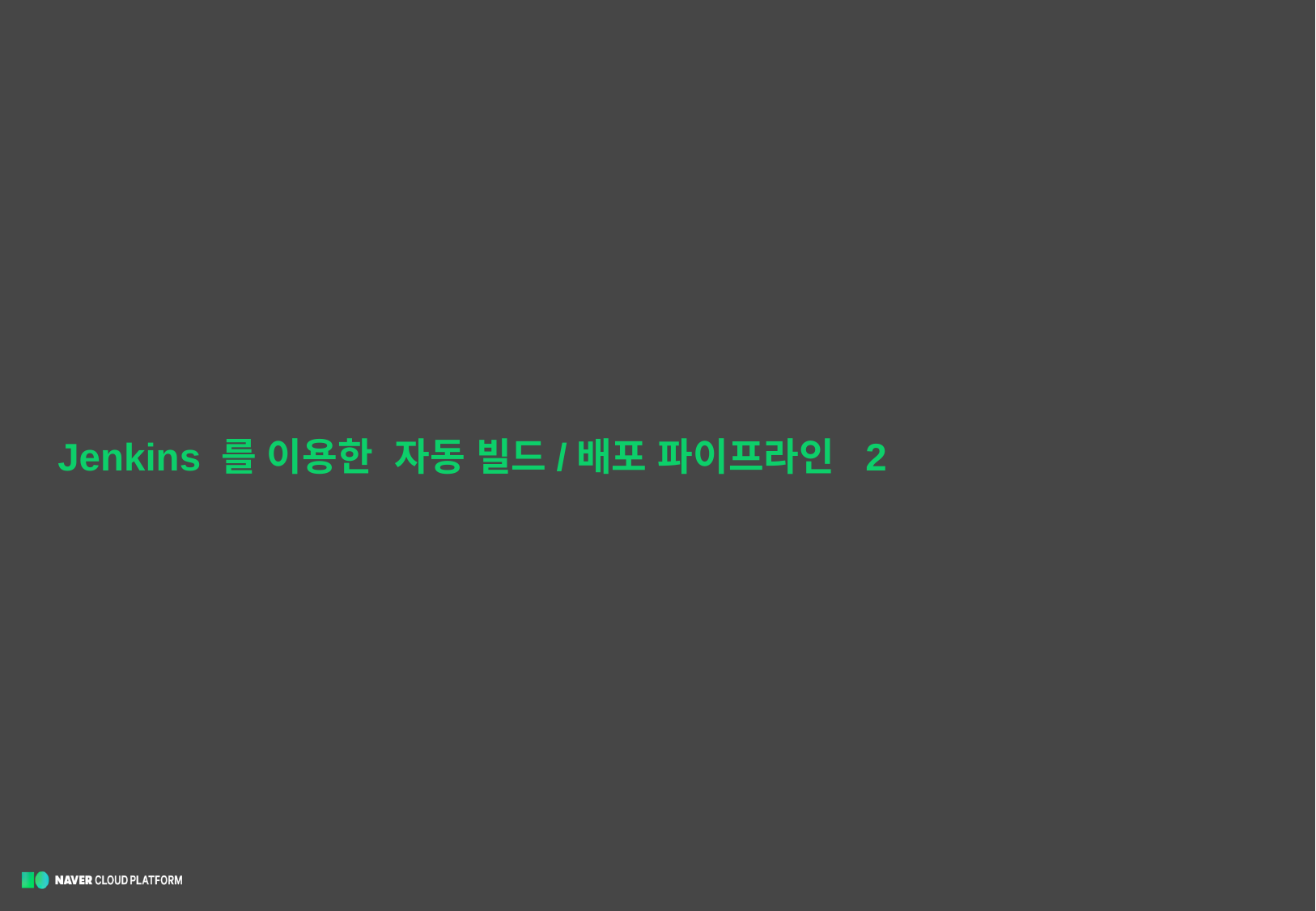

# Jenkins 를 이용한  자동 빌드/배포 파이프라인  2